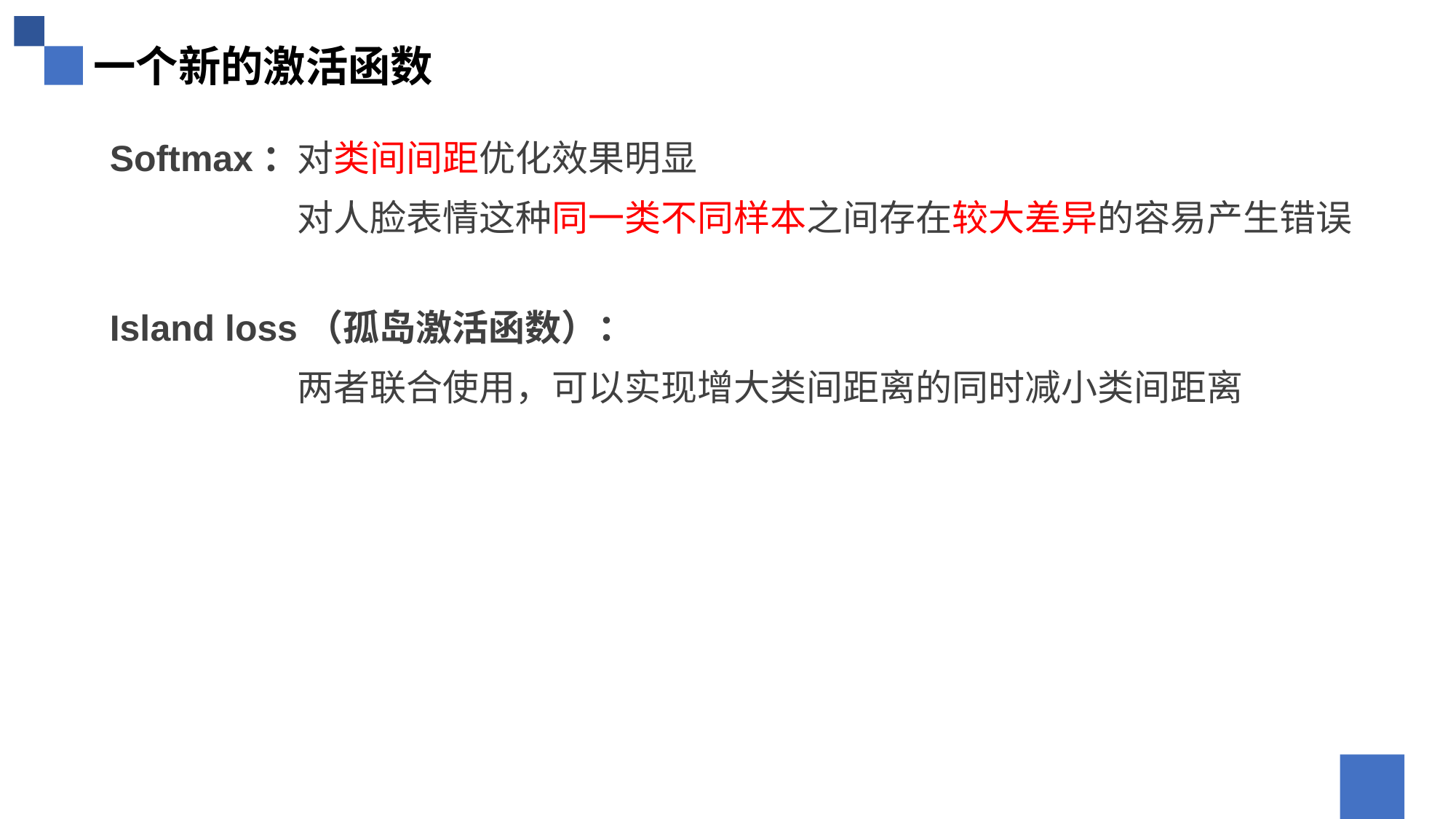

一个新的激活函数
对类间间距优化效果明显
Softmax：
对人脸表情这种同一类不同样本之间存在较大差异的容易产生错误
Island loss（孤岛激活函数）：
两者联合使用，可以实现增大类间距离的同时减小类间距离